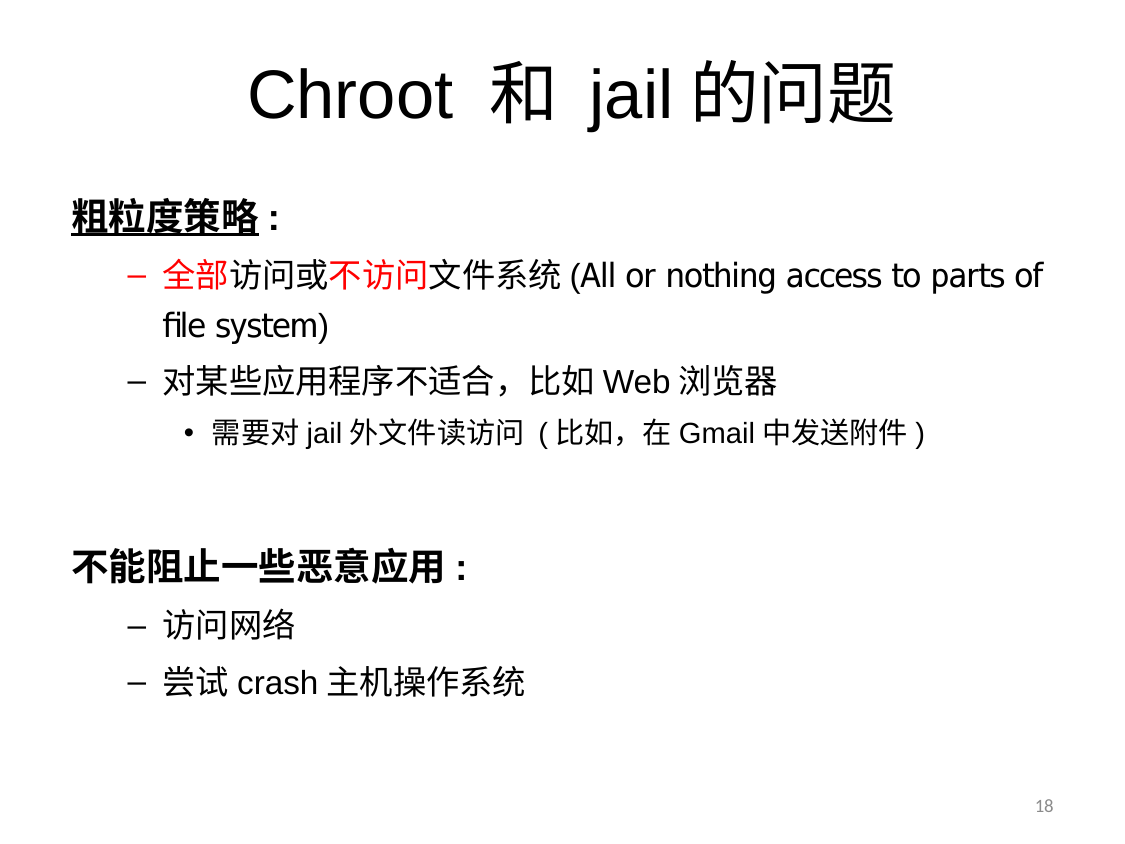

# Chroot 和 jail的问题
粗粒度策略:
全部访问或不访问文件系统(All or nothing access to parts of file system)
对某些应用程序不适合，比如Web浏览器
需要对jail外文件读访问 (比如，在Gmail中发送附件)

不能阻止一些恶意应用:
访问网络
尝试crash主机操作系统
18